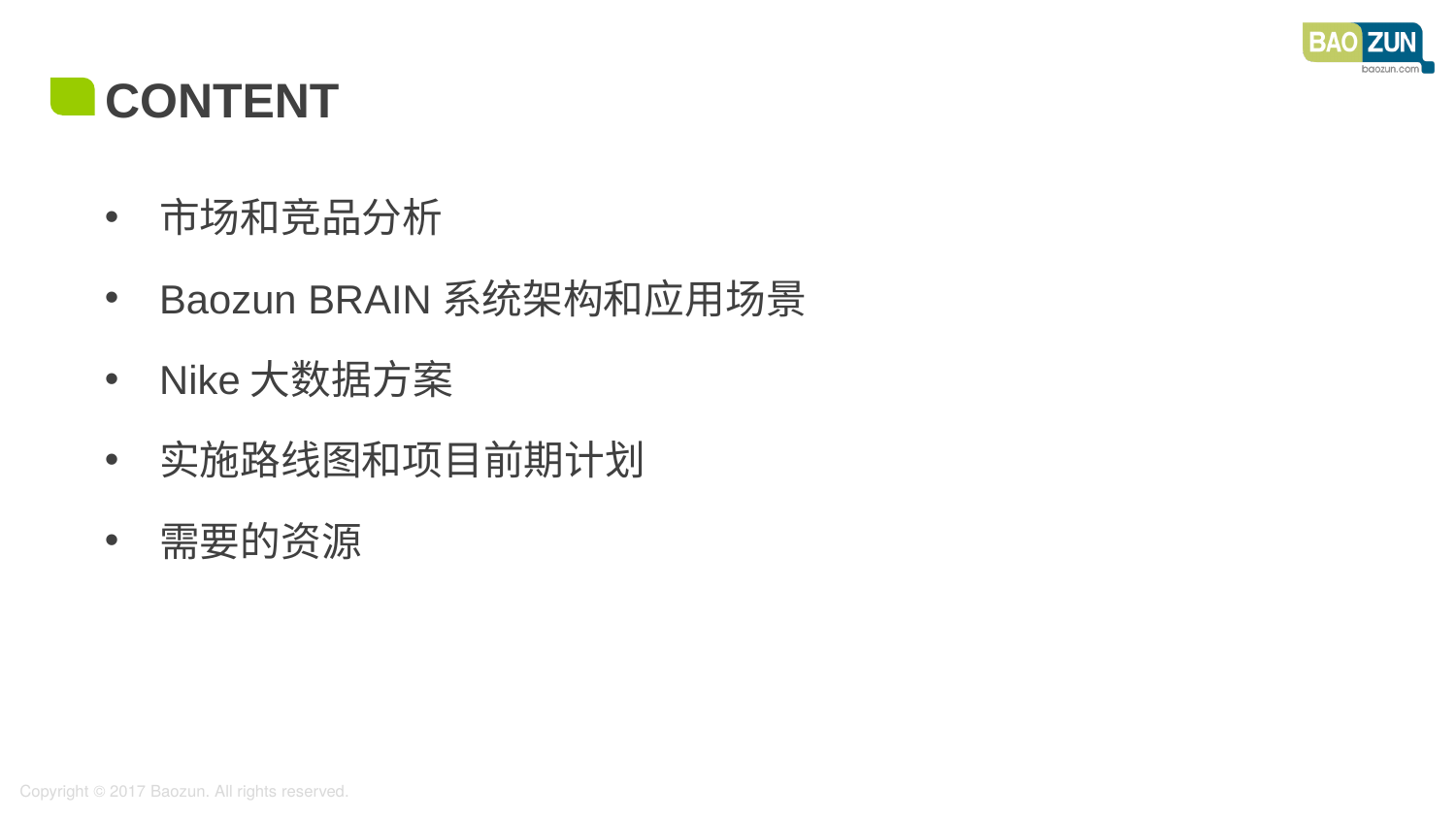

# Content
市场和竞品分析
Baozun BRAIN系统架构和应用场景
Nike大数据方案
实施路线图和项目前期计划
需要的资源